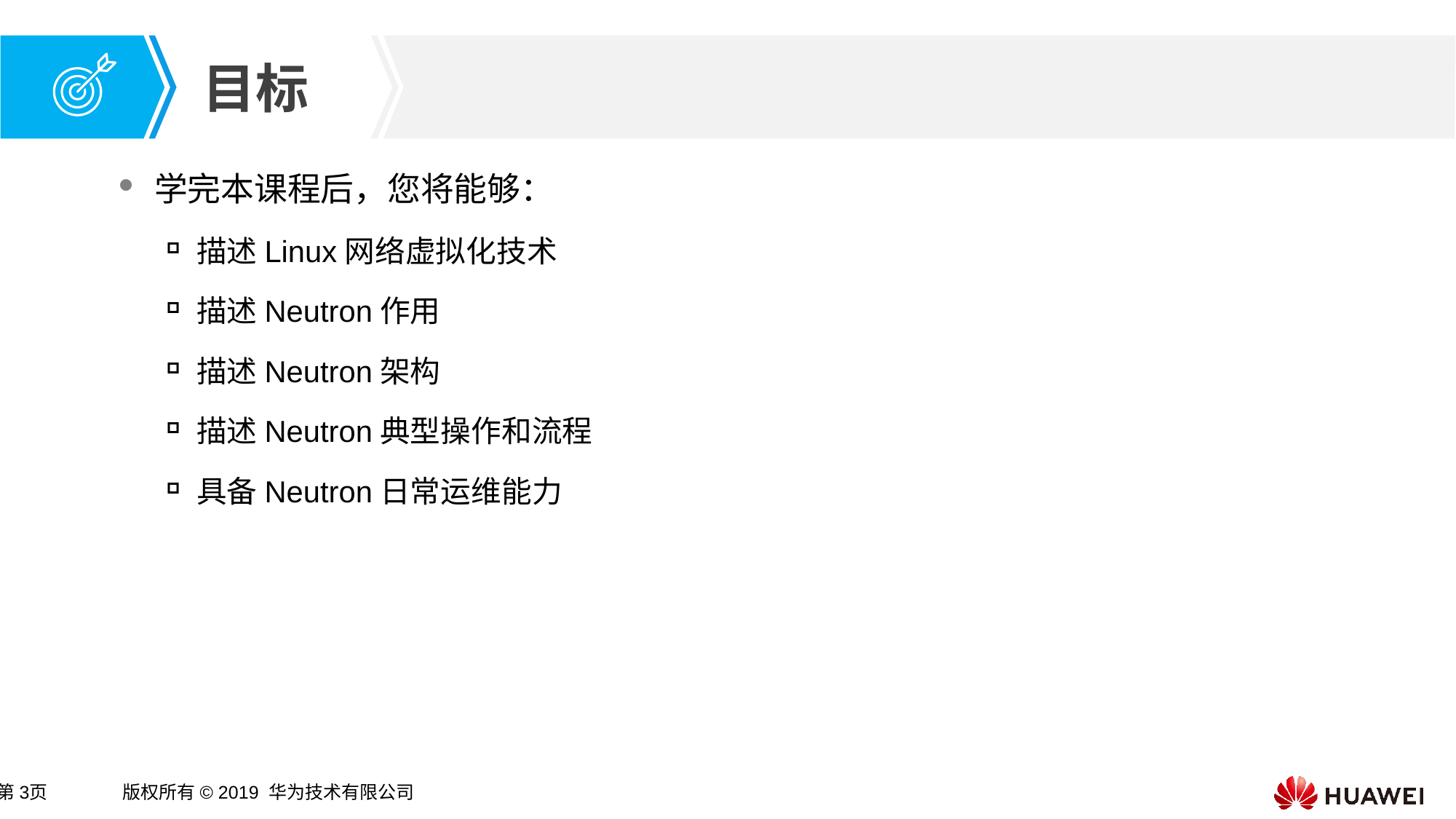

学完本课程后，您将能够：
描述Linux网络虚拟化技术
描述Neutron作用
描述Neutron架构
描述Neutron典型操作和流程
具备Neutron日常运维能力